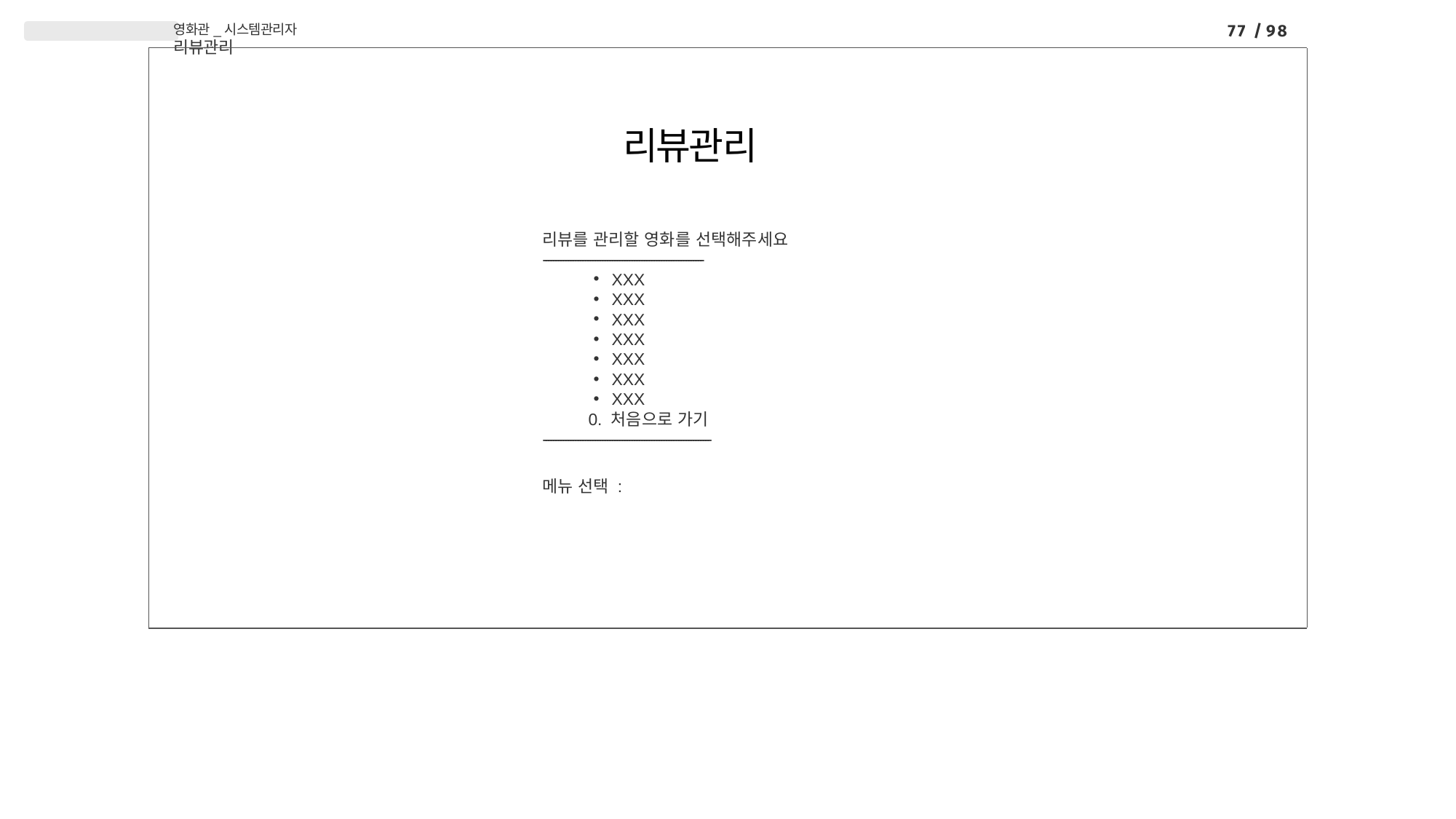

77 / 98
영화관_시스템관리자 리뷰관리

# 리뷰관리
리뷰를 관리할 영화를 선택해주세요
-----------------------------------------------------------------
XXX
XXX
XXX
XXX
XXX
XXX
XXX
          0. 처음으로 가기
--------------------------------------------------------------------

메뉴 선택 :